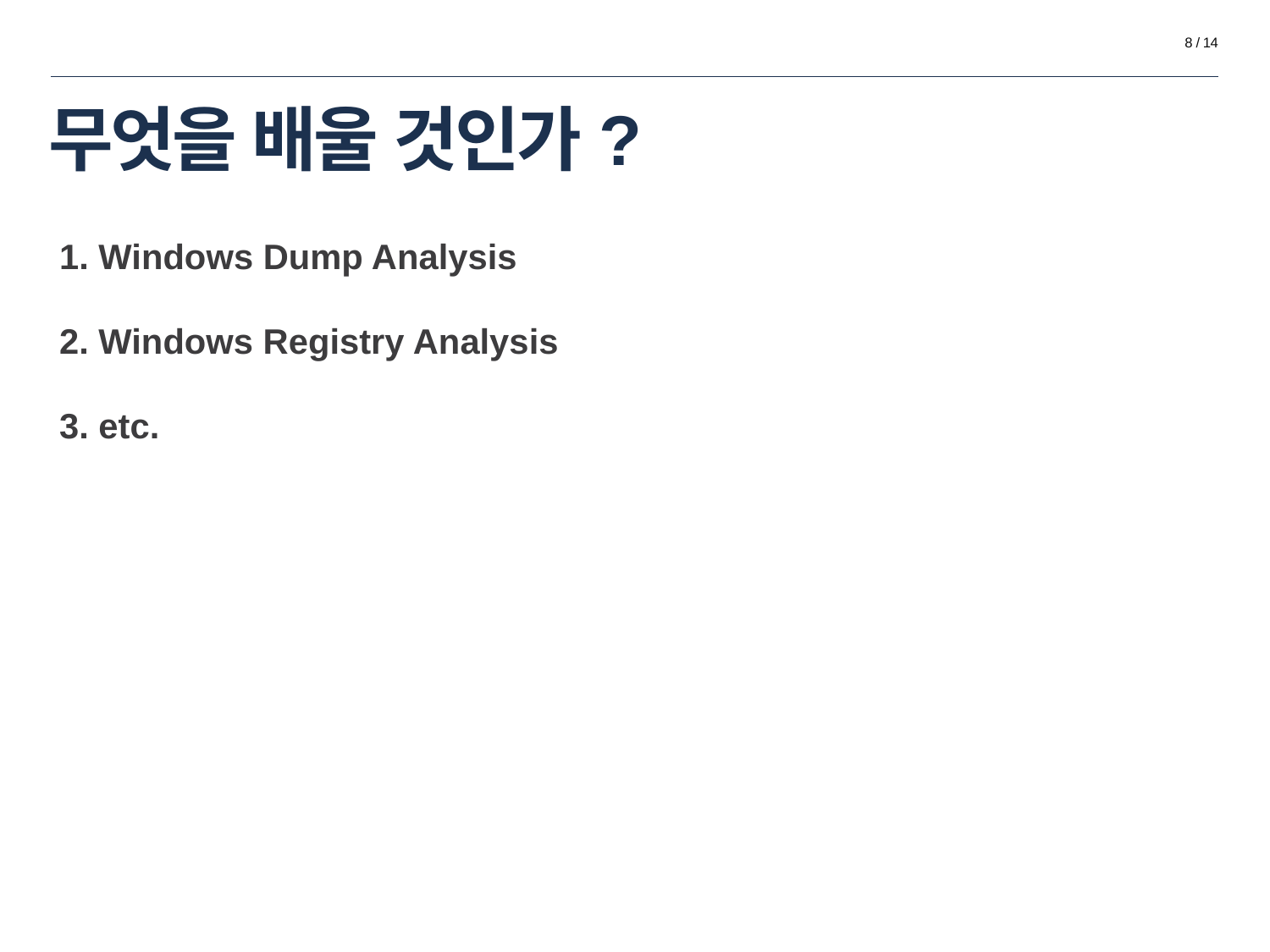

8 / 14
# 무엇을 배울 것인가?
1. Windows Dump Analysis

2. Windows Registry Analysis

3. etc.